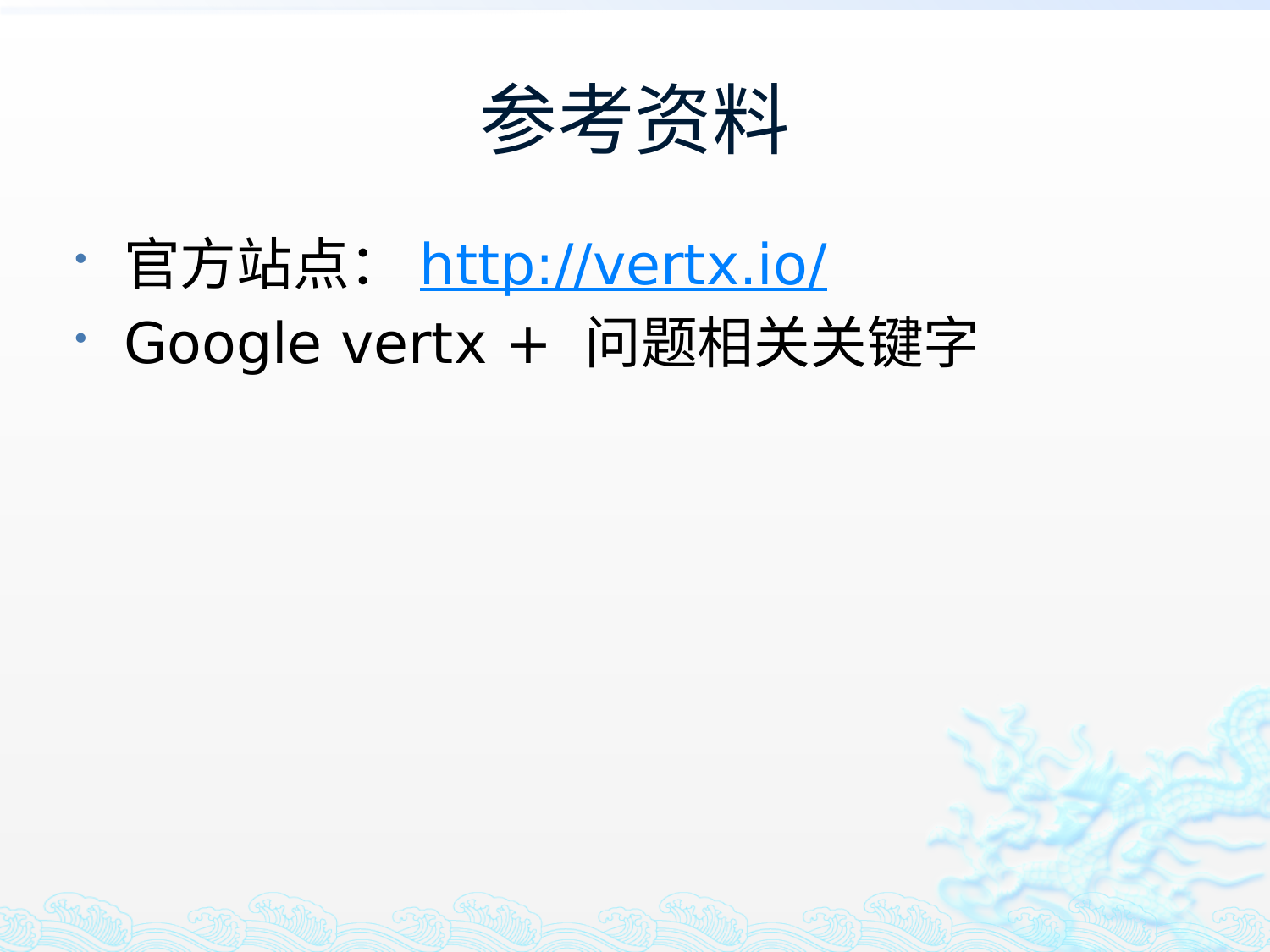

# 参考资料
官方站点：http://vertx.io/
Google vertx + 问题相关关键字